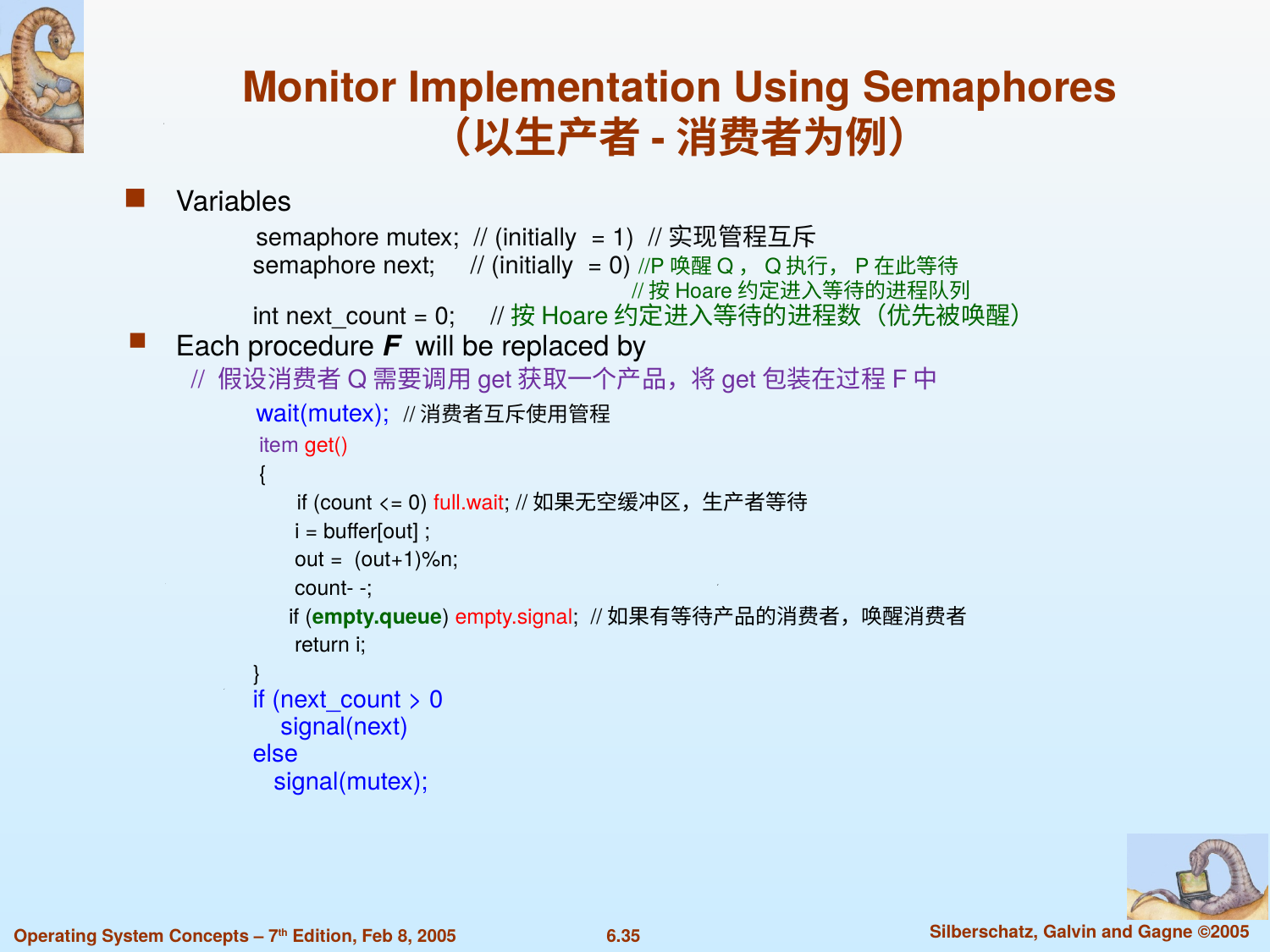

Monitor Implementation Using Semaphores
（以生产者-消费者为例）
Variables
	         semaphore mutex;  // (initially  = 1)  //实现管程互斥
	           semaphore next;     // (initially  = 0) //P唤醒Q，Q执行，P在此等待
                                                                                     //按Hoare约定进入等待的进程队列
	           int next_count = 0;     //按Hoare约定进入等待的进程数（优先被唤醒）
Each procedure F  will be replaced by
         // 假设消费者Q需要调用get获取一个产品，将get包装在过程F中
	         wait(mutex);  //消费者互斥使用管程
  item get()
  {
	   if (count <= 0) full.wait; //如果无空缓冲区，生产者等待
        i = buffer[out] ;
        out =  (out+1)%n;
        count- -;
       if (empty.queue) empty.signal;  //如果有等待产品的消费者，唤醒消费者
        return i;
 }
	           if (next_count > 0
	               signal(next)
	           else
	              signal(mutex);